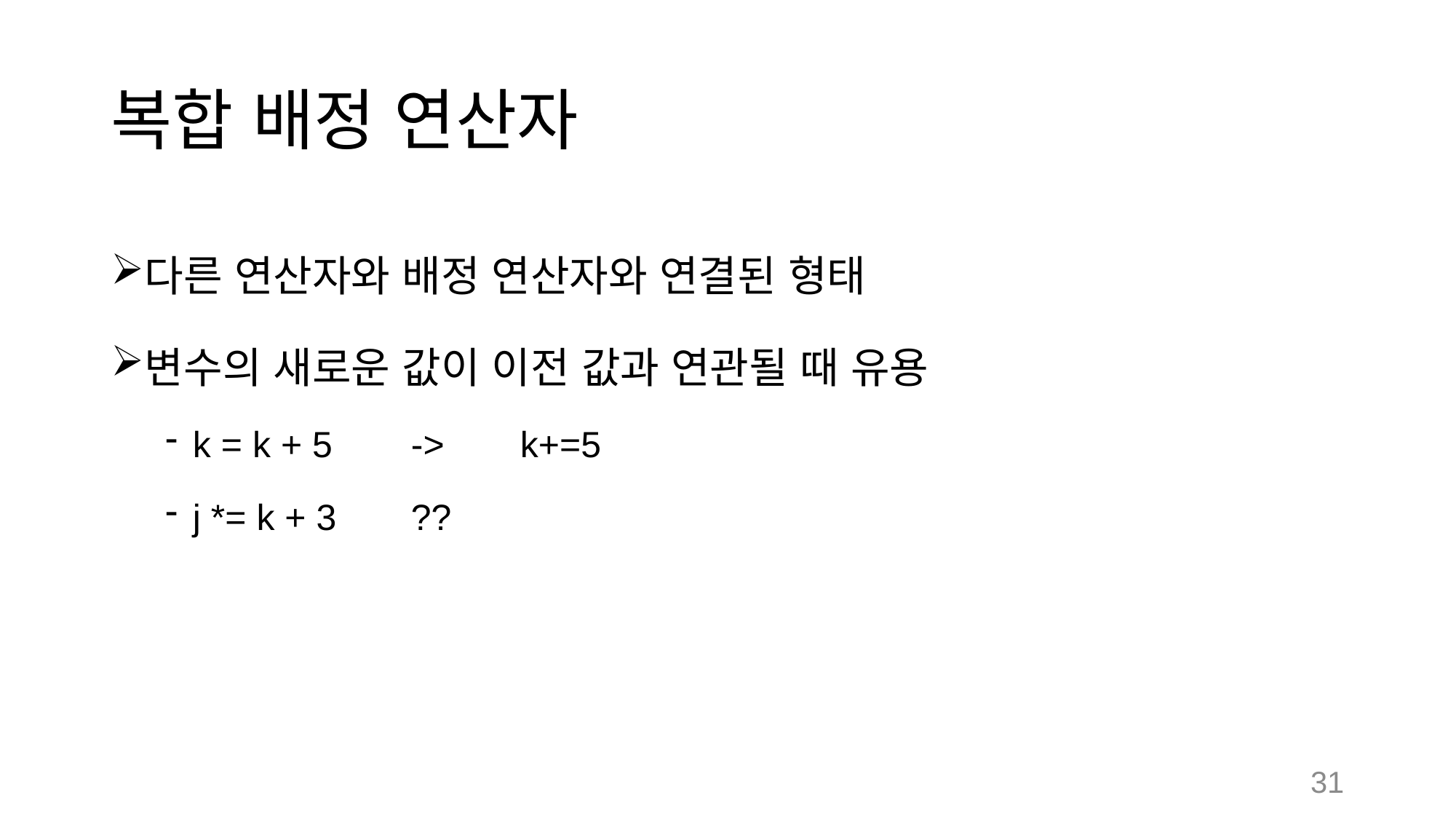

# 복합 배정 연산자
다른 연산자와 배정 연산자와 연결된 형태
변수의 새로운 값이 이전 값과 연관될 때 유용
k = k + 5	->	k+=5
j *= k + 3	??
31